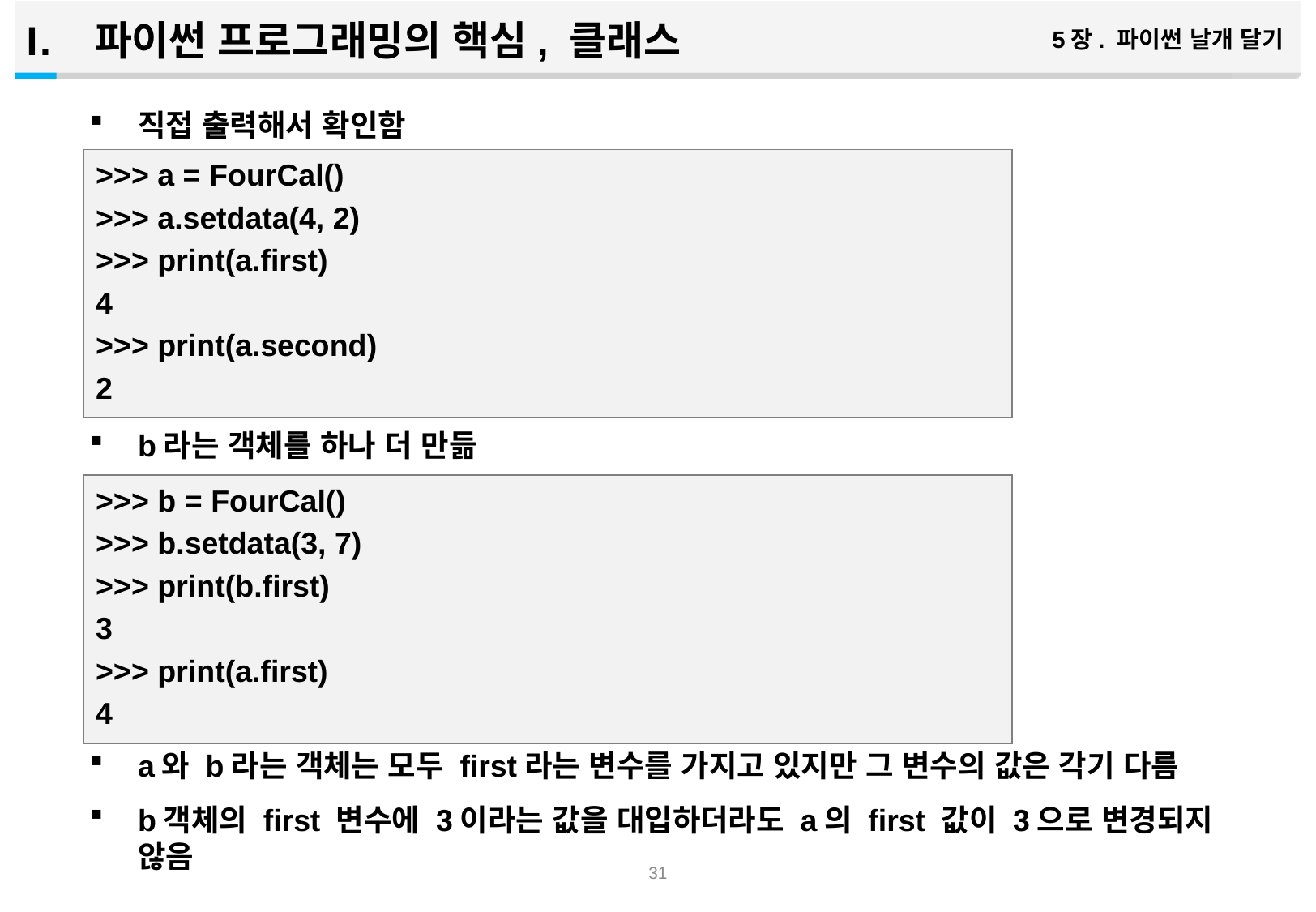

파이썬 프로그래밍의 핵심, 클래스
5장. 파이썬 날개 달기
직접 출력해서 확인함

b라는 객체를 하나 더 만듦

a와 b라는 객체는 모두 first라는 변수를 가지고 있지만 그 변수의 값은 각기 다름
b객체의 first 변수에 3이라는 값을 대입하더라도 a의 first 값이 3으로 변경되지      않음
>>> a = FourCal()
>>> a.setdata(4, 2)
>>> print(a.first)
4
>>> print(a.second)
2

>>> b = FourCal()
>>> b.setdata(3, 7)
>>> print(b.first)
3
>>> print(a.first)
4

31